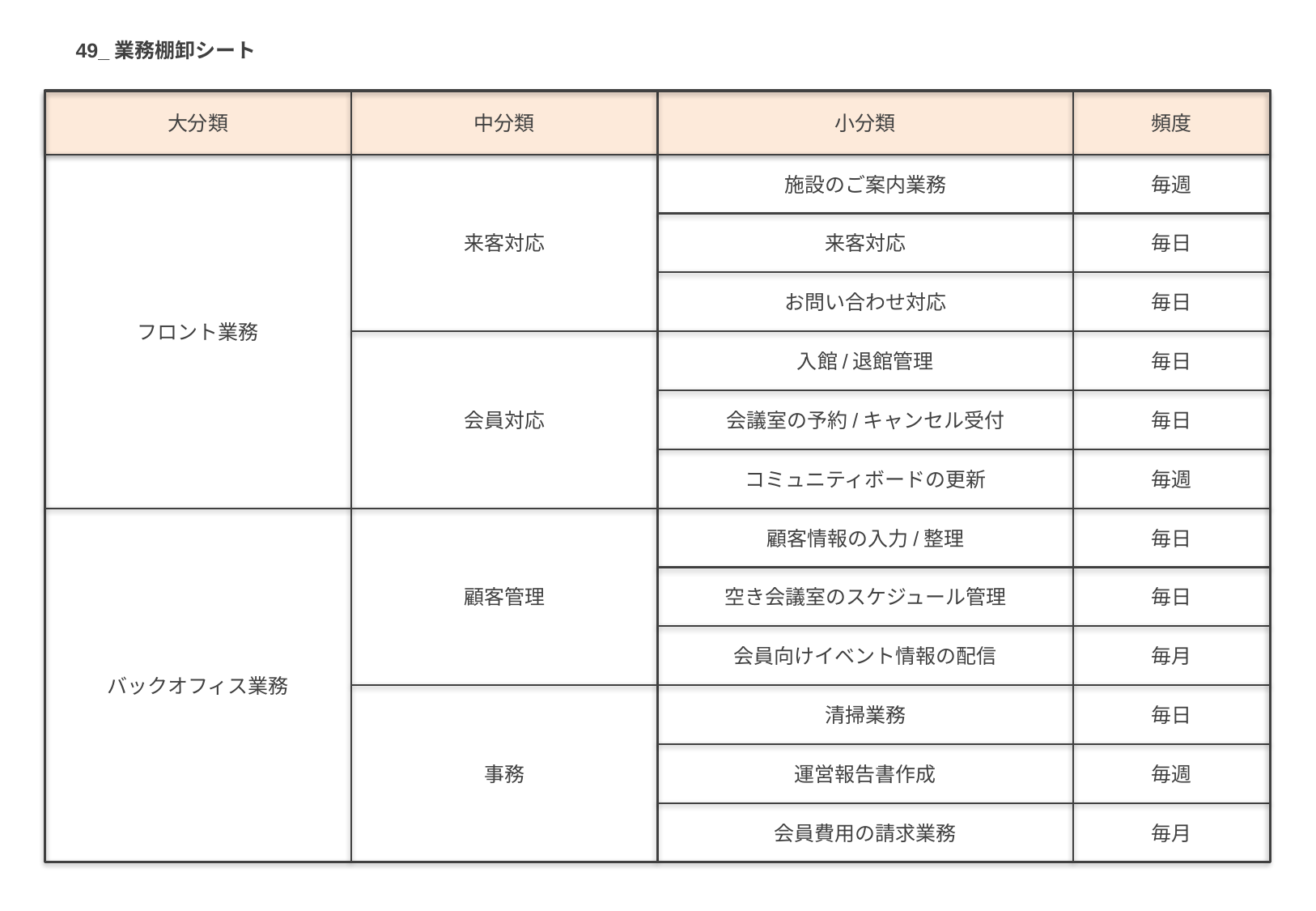

49_業務棚卸シート

大分類
中分類
小分類
頻度
施設のご案内業務
毎週
来客対応
来客対応
毎日
お問い合わせ対応
毎日
フロント業務
入館/退館管理
毎日
会員対応
会議室の予約/キャンセル受付
毎日
コミュニティボードの更新
毎週
顧客情報の入力/整理
毎日
顧客管理
空き会議室のスケジュール管理
毎日
会員向けイベント情報の配信
毎月
バックオフィス業務
清掃業務
毎日
事務
運営報告書作成
毎週
会員費用の請求業務
毎月